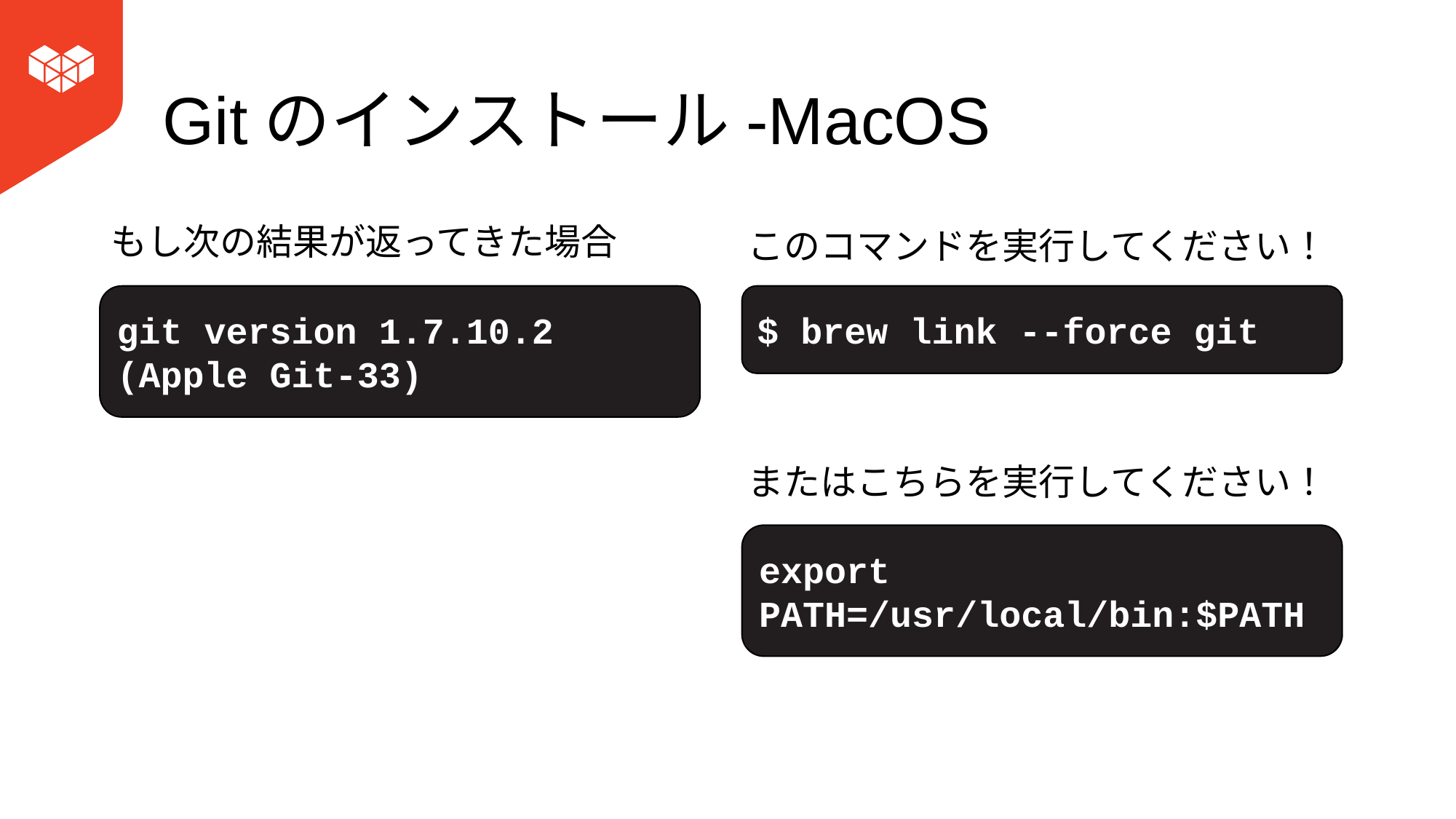

# Gitのインストール-MacOS
もし次の結果が返ってきた場合

このコマンドを実行してください！

またはこちらを実行してください！

git version 1.7.10.2 (Apple Git-33)
$ brew link --force git
export PATH=/usr/local/bin:$PATH